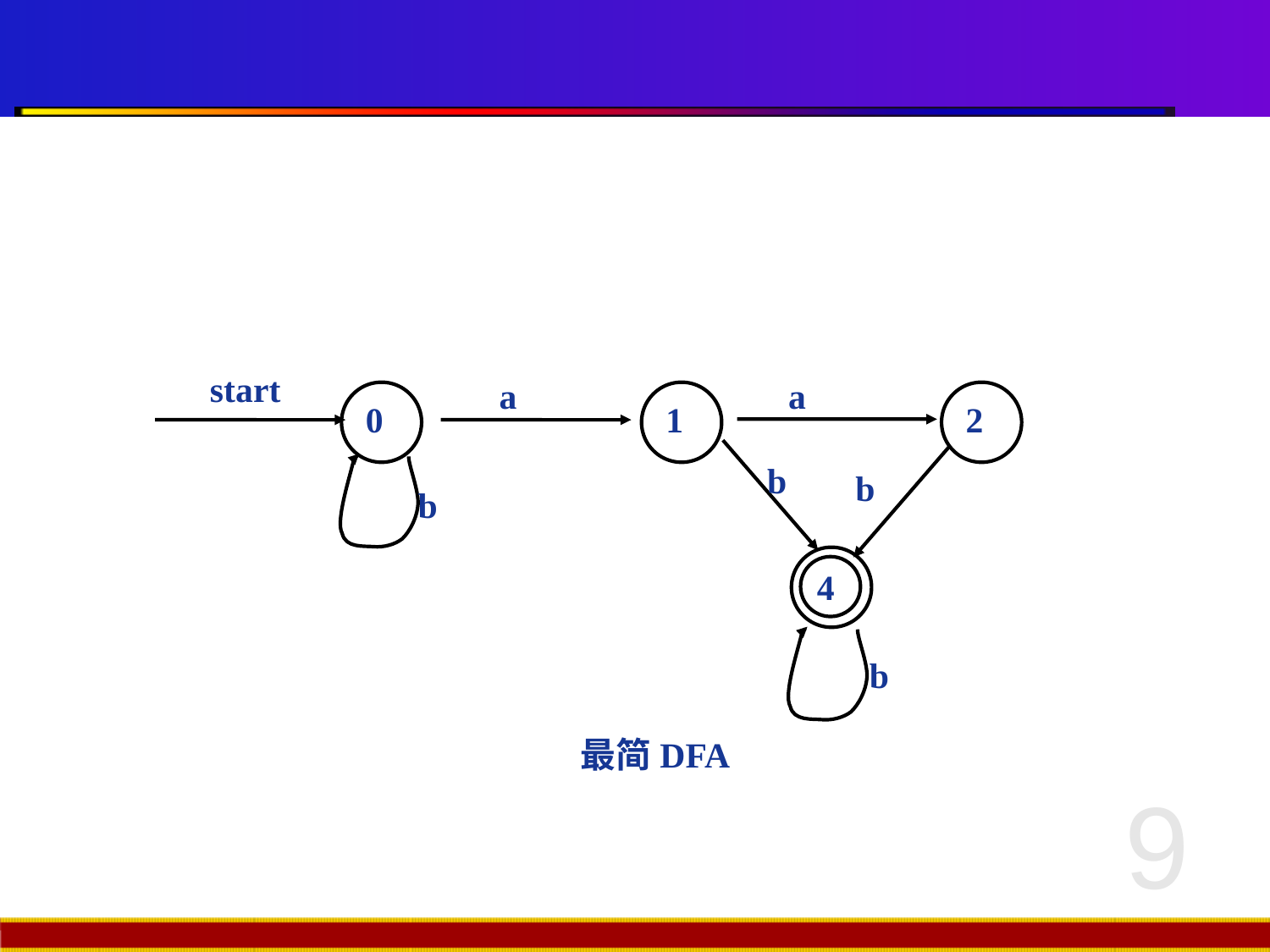

#
start
a
a
0
1
2

b
b
b

4

b
最简DFA
9